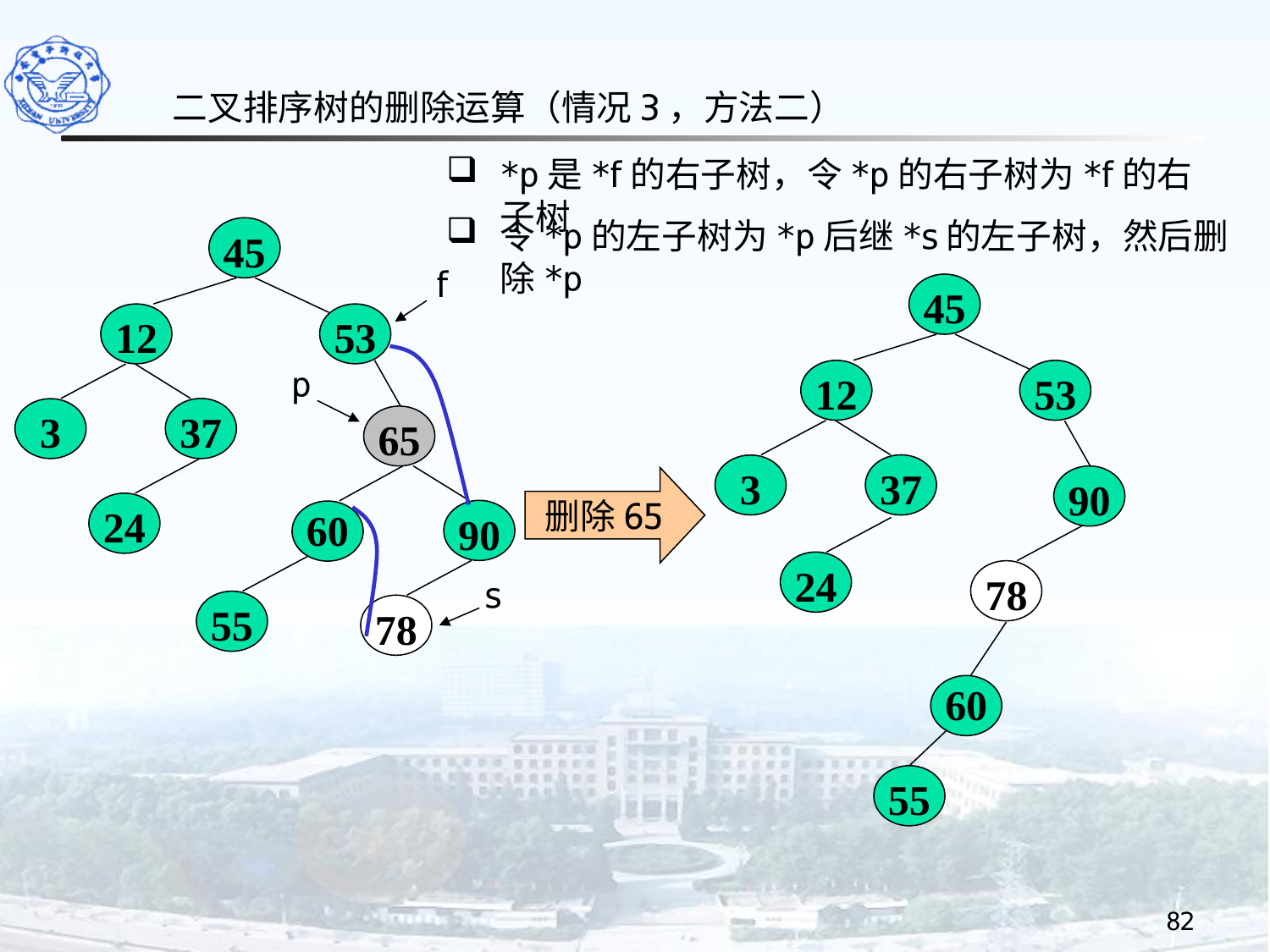

二叉排序树的删除运算（情况3，方法二）
*p是*f的右子树，令*p的右子树为*f的右子树
令*p的左子树为*p后继*s的左子树，然后删除*p
45
f
45

12
53

37
3

24

12
53

p

37
3

65

90
删除65
24
90
60

78
s
55
78

60

55
82